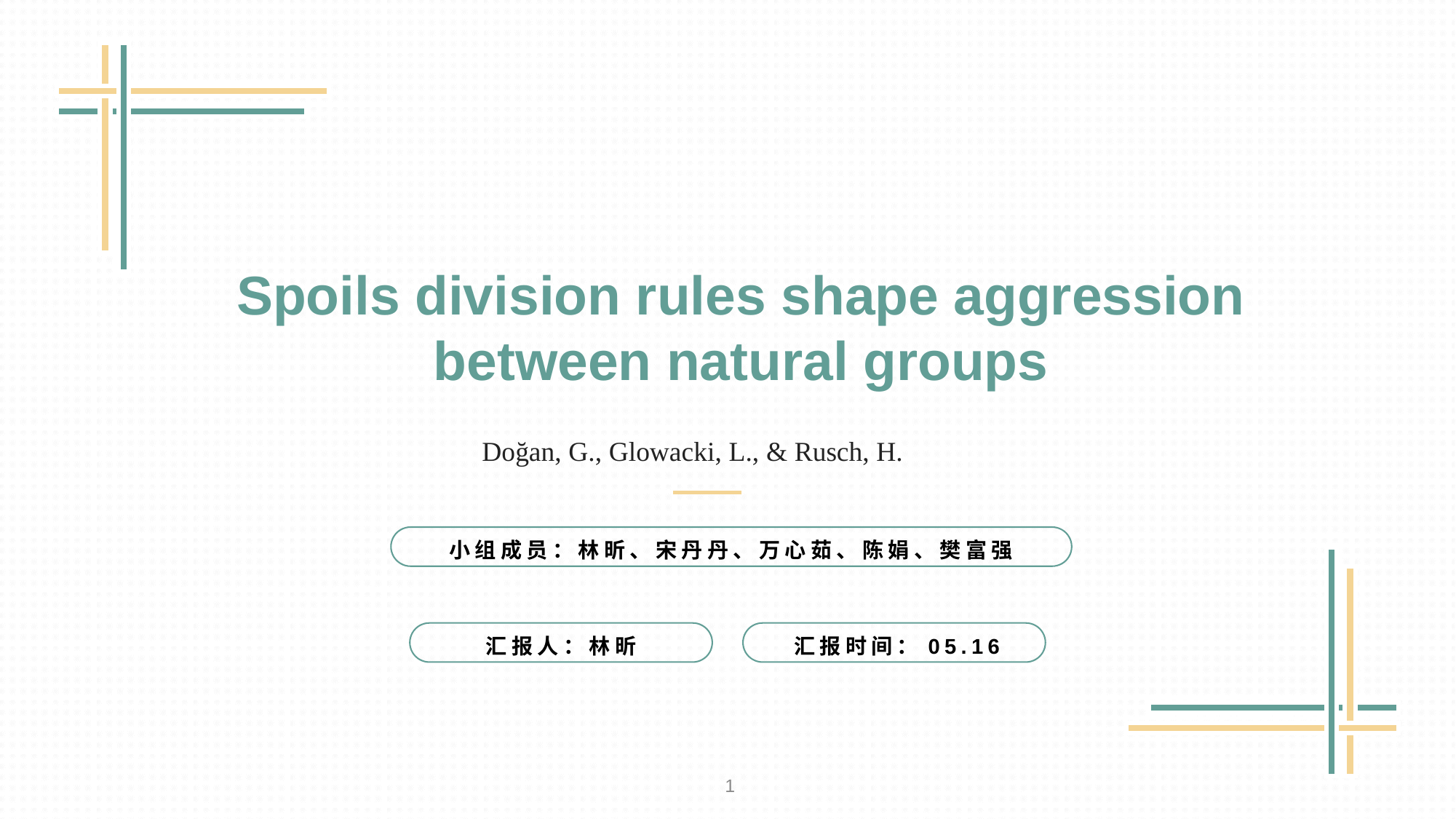

Spoils division rules shape aggression between natural groups
Doğan, G., Glowacki, L., & Rusch, H.
小组成员：林昕、宋丹丹、万心茹、陈娟、樊富强

汇报人：林昕

汇报时间：05.16

1